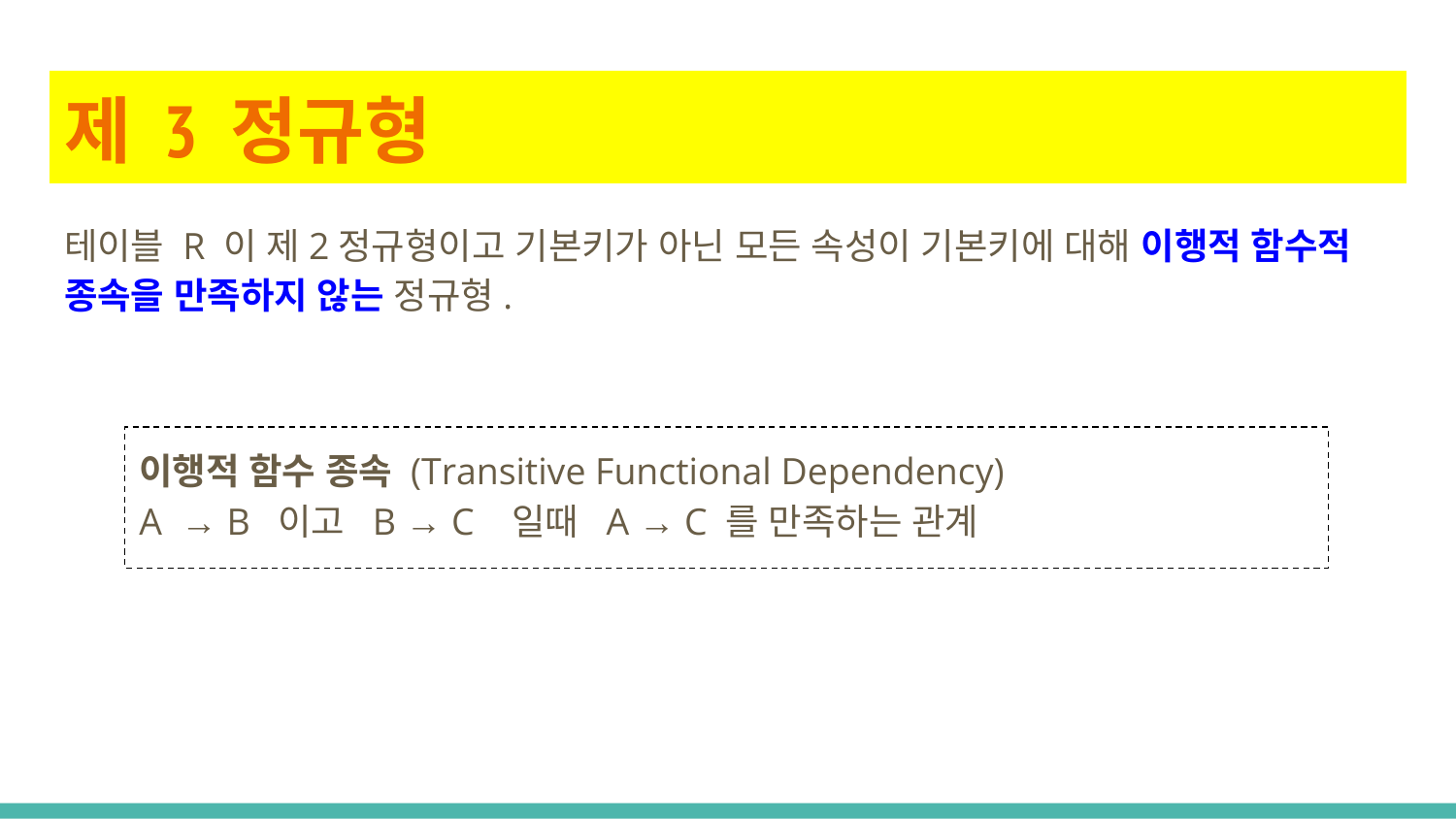

# 제 3 정규형
테이블 R 이 제2정규형이고 기본키가 아닌 모든 속성이 기본키에 대해 이행적 함수적 종속을 만족하지 않는 정규형.

이행적 함수 종속 (Transitive Functional Dependency)
A  → B  이고  B → C   일때  A → C 를 만족하는 관계